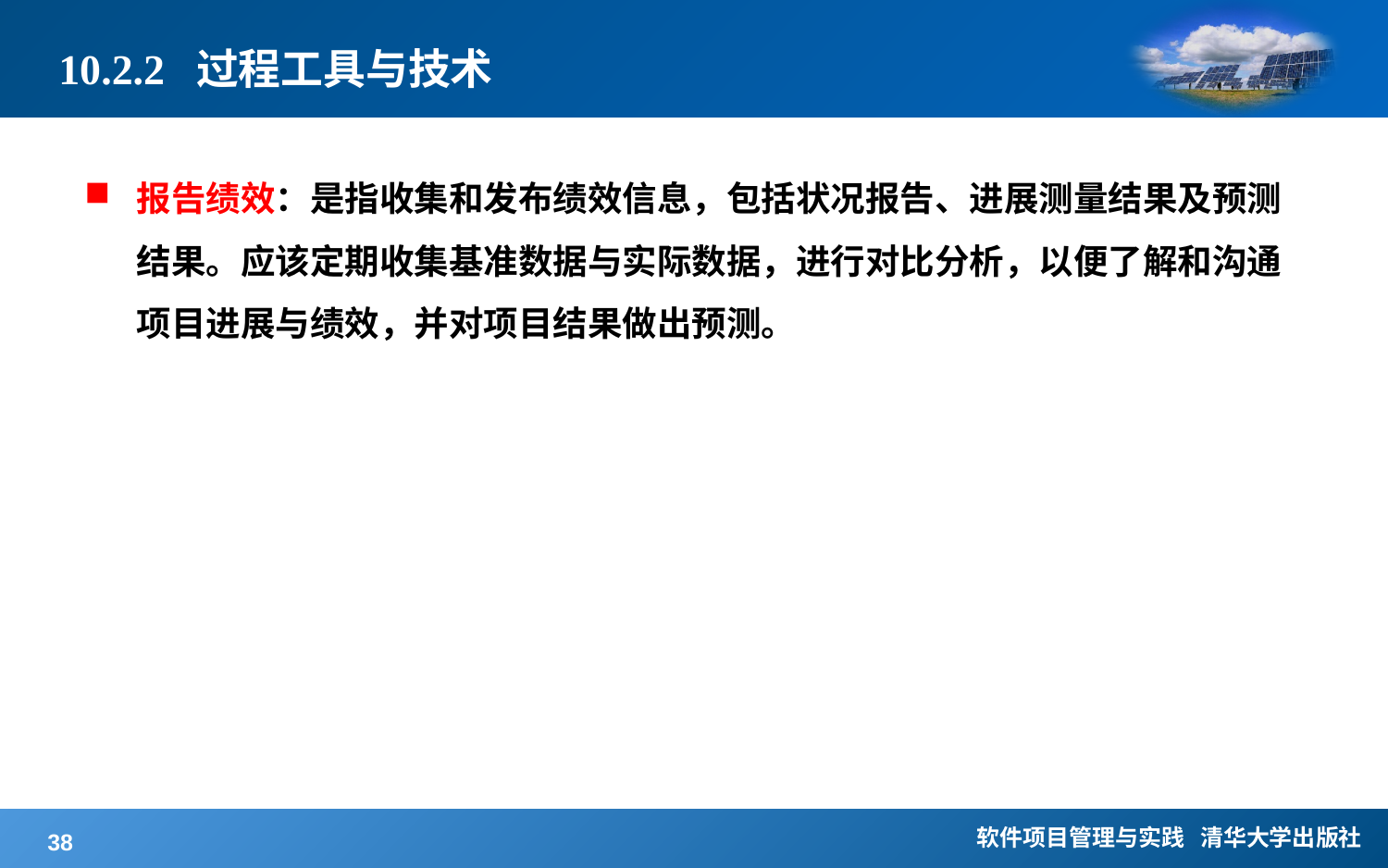

# 10.2.2  过程工具与技术
报告绩效：是指收集和发布绩效信息，包括状况报告、进展测量结果及预测结果。应该定期收集基准数据与实际数据，进行对比分析，以便了解和沟通项目进展与绩效，并对项目结果做出预测。